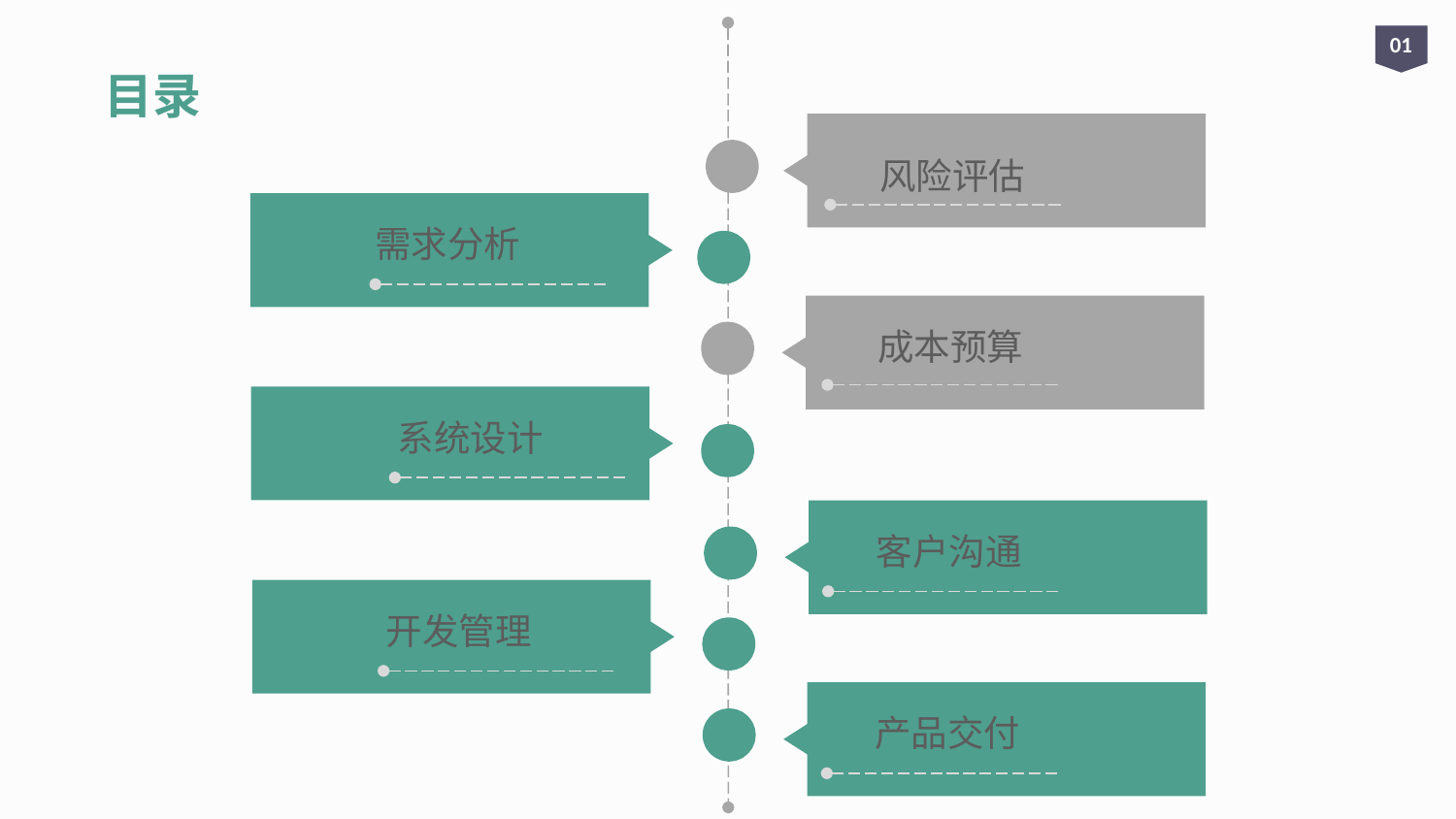

01
目录

风险评估

需求分析

成本预算

系统设计

客户沟通

开发管理

产品交付